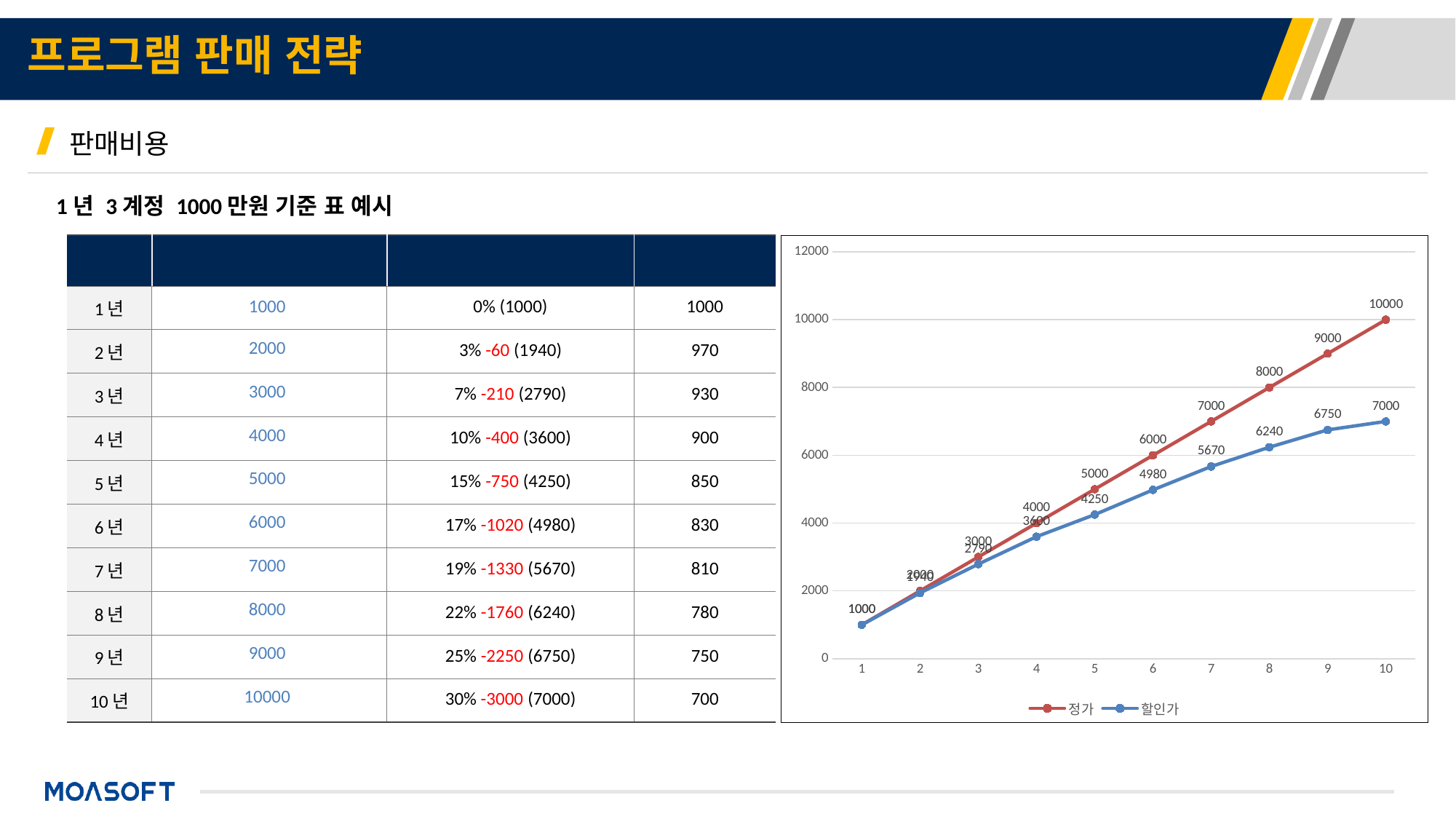

# 프로그램 판매 전략
판매비용

1년 3계정 1000만원 기준 표 예시
|  | 3계정 1000기준 할인X | 3계정 1000기준 할인O | 매년 금액 |
| --- | --- | --- | --- |
| 1년 | 1000 | 0% (1000) | 1000 |
| 2년 | 2000 | 3% -60 (1940) | 970 |
| 3년 | 3000 | 7% -210 (2790) | 930 |
| 4년 | 4000 | 10% -400 (3600) | 900 |
| 5년 | 5000 | 15% -750 (4250) | 850 |
| 6년 | 6000 | 17% -1020 (4980) | 830 |
| 7년 | 7000 | 19% -1330 (5670) | 810 |
| 8년 | 8000 | 22% -1760 (6240) | 780 |
| 9년 | 9000 | 25% -2250 (6750) | 750 |
| 10년 | 10000 | 30% -3000 (7000) | 700 |

### Chart

| Category |  |  |
|---|---|---|